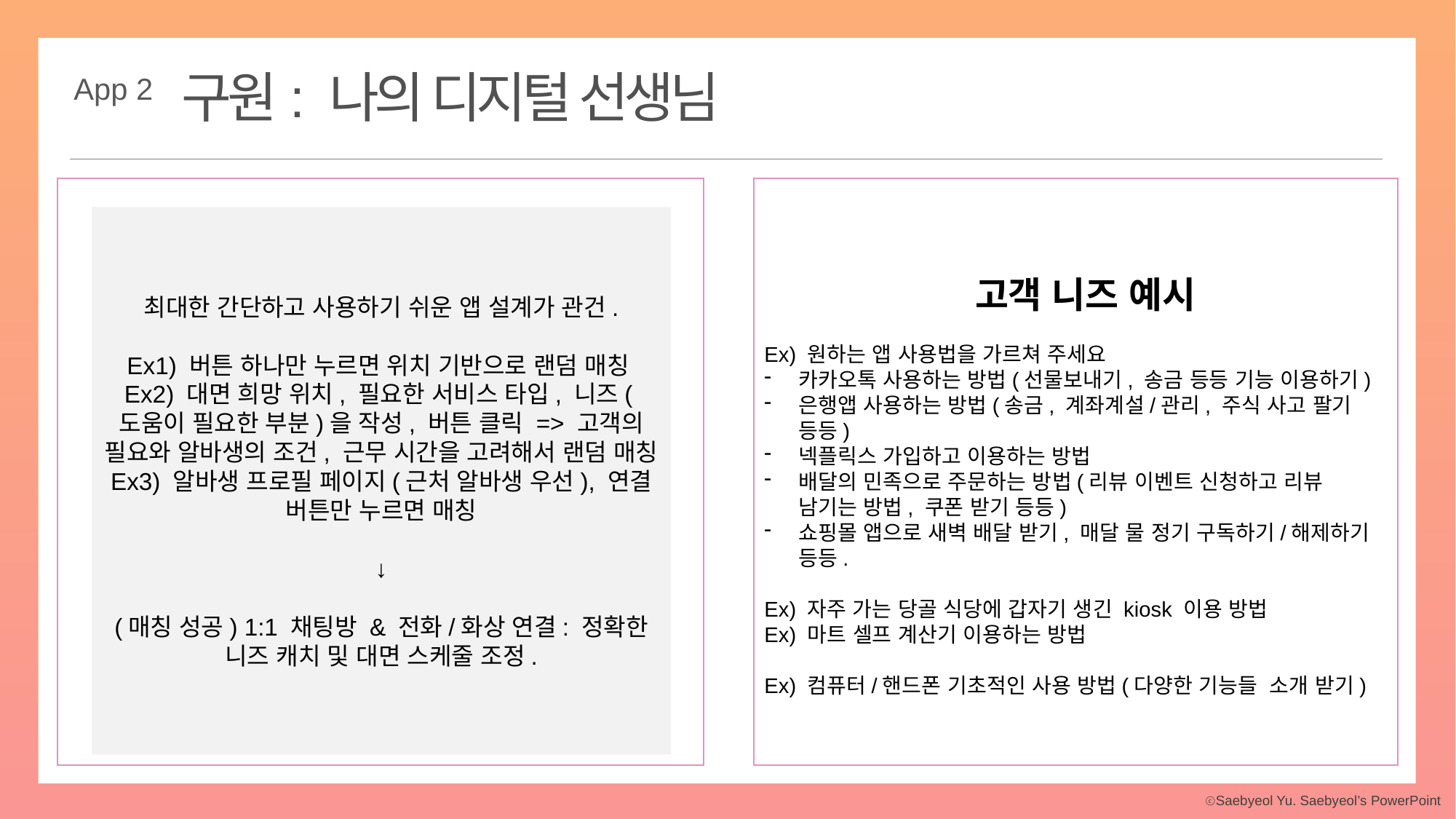

구원: 나의 디지털 선생님
App 2

   고객 니즈 예시

Ex) 원하는 앱 사용법을 가르쳐 주세요
카카오톡 사용하는 방법(선물보내기, 송금 등등 기능 이용하기)
은행앱 사용하는 방법(송금, 계좌계설/관리, 주식 사고 팔기 등등)
넥플릭스 가입하고 이용하는 방법
배달의 민족으로 주문하는 방법(리뷰 이벤트 신청하고 리뷰 남기는 방법, 쿠폰 받기 등등)
쇼핑몰 앱으로 새벽 배달 받기, 매달 물 정기 구독하기/해제하기 등등.

Ex) 자주 가는 당골 식당에 갑자기 생긴 kiosk 이용 방법
Ex) 마트 셀프 계산기 이용하는 방법

Ex) 컴퓨터/핸드폰 기초적인 사용 방법(다양한 기능들  소개 받기)
최대한 간단하고 사용하기 쉬운 앱 설계가 관건.

Ex1) 버튼 하나만 누르면 위치 기반으로 랜덤 매칭
Ex2) 대면 희망 위치, 필요한 서비스 타입, 니즈(도움이 필요한 부분)을 작성, 버튼 클릭 => 고객의 필요와 알바생의 조건, 근무 시간을 고려해서 랜덤 매칭
Ex3) 알바생 프로필 페이지(근처 알바생 우선), 연결 버튼만 누르면 매칭
↓

(매칭 성공) 1:1 채팅방 & 전화/화상 연결: 정확한 니즈 캐치 및 대면 스케줄 조정.